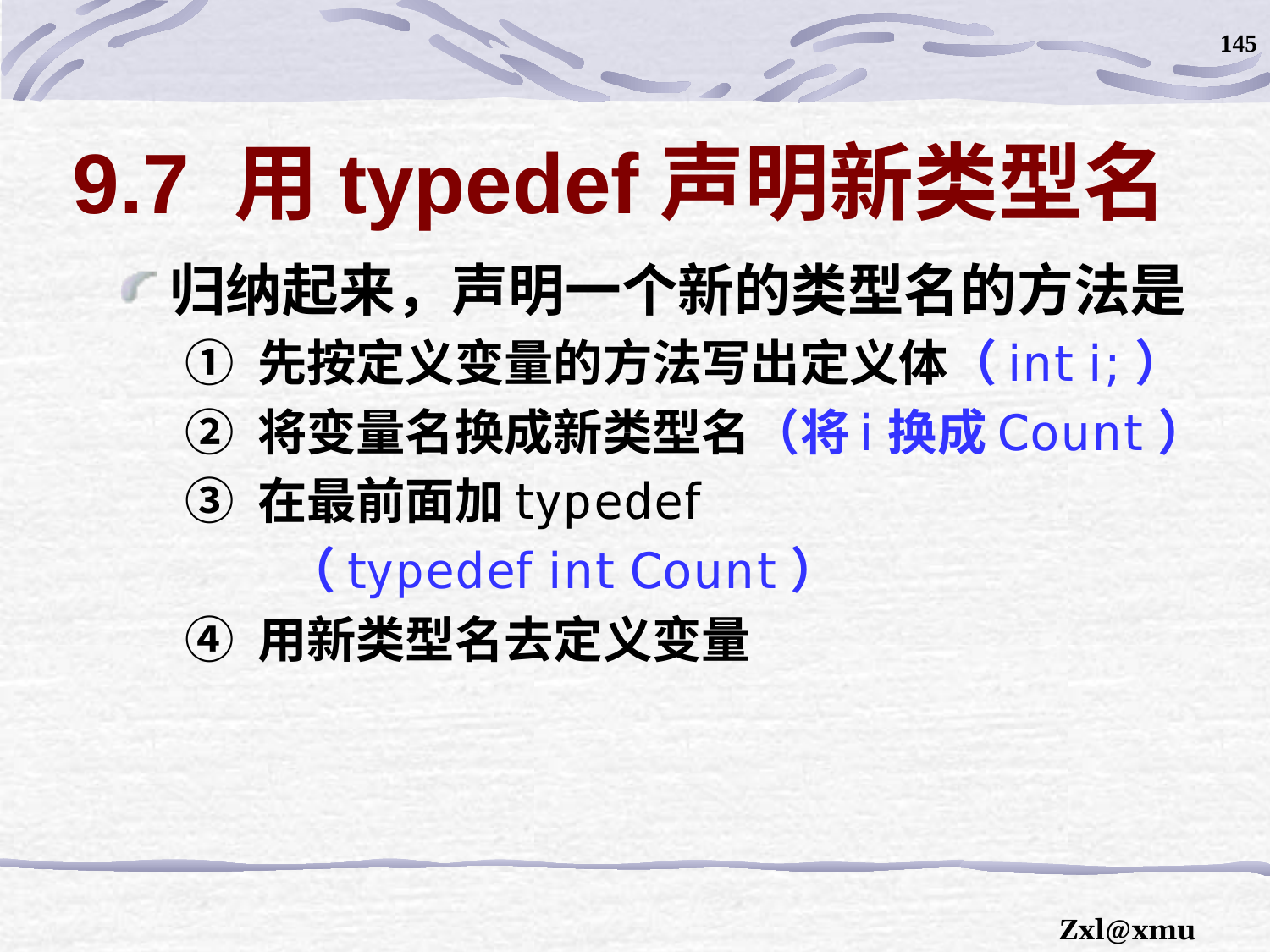

145
# 9.7 用typedef声明新类型名
归纳起来，声明一个新的类型名的方法是
① 先按定义变量的方法写出定义体（int i;）
② 将变量名换成新类型名（将i换成Count）
③ 在最前面加typedef
        （typedef int Count）
④ 用新类型名去定义变量